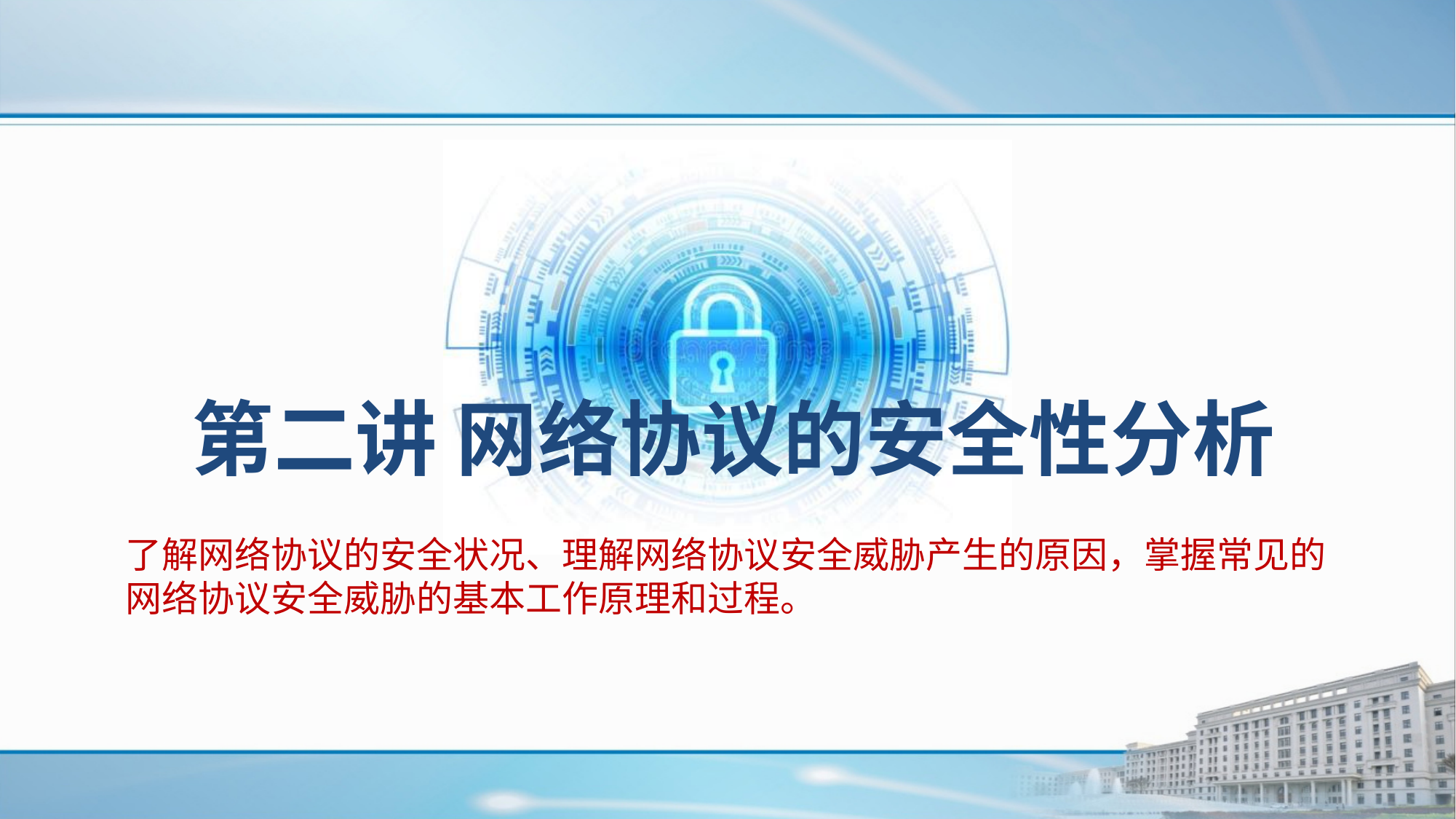

第二讲 网络协议的安全性分析
# 了解网络协议的安全状况、理解网络协议安全威胁产生的原因，掌握常见的网络协议安全威胁的基本工作原理和过程。